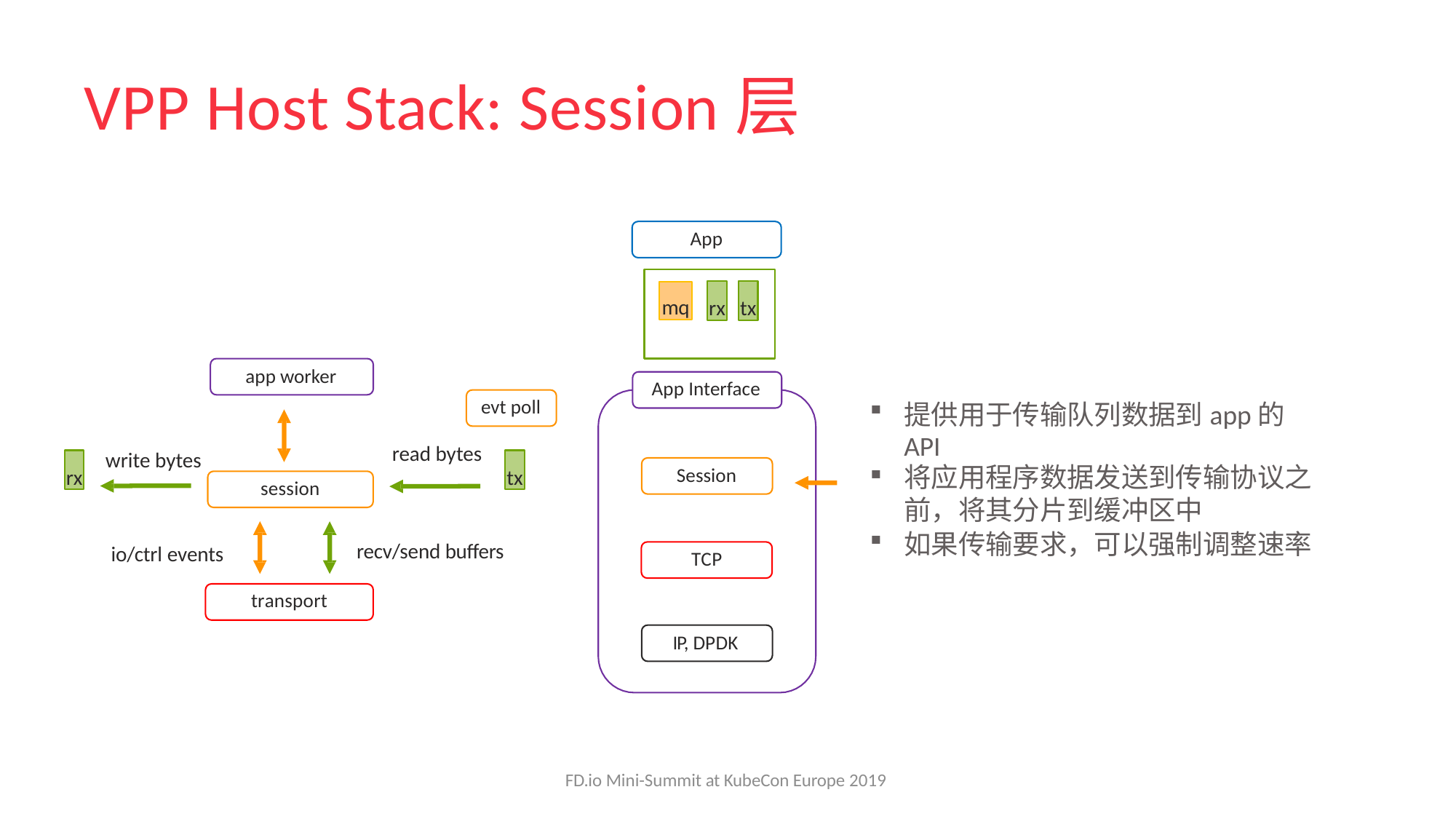

# VPP Host Stack: Session层

App

rx
tx
mq

app worker

App Interface

evt poll
提供用于传输队列数据到app的API
将应用程序数据发送到传输协议之前，将其分片到缓冲区中
如果传输要求，可以强制调整速率

read bytes
write bytes
rx
tx

Session

session

recv/send buffers
io/ctrl events

TCP

transport

IP, DPDK
FD.io Mini-Summit at KubeCon Europe 2019